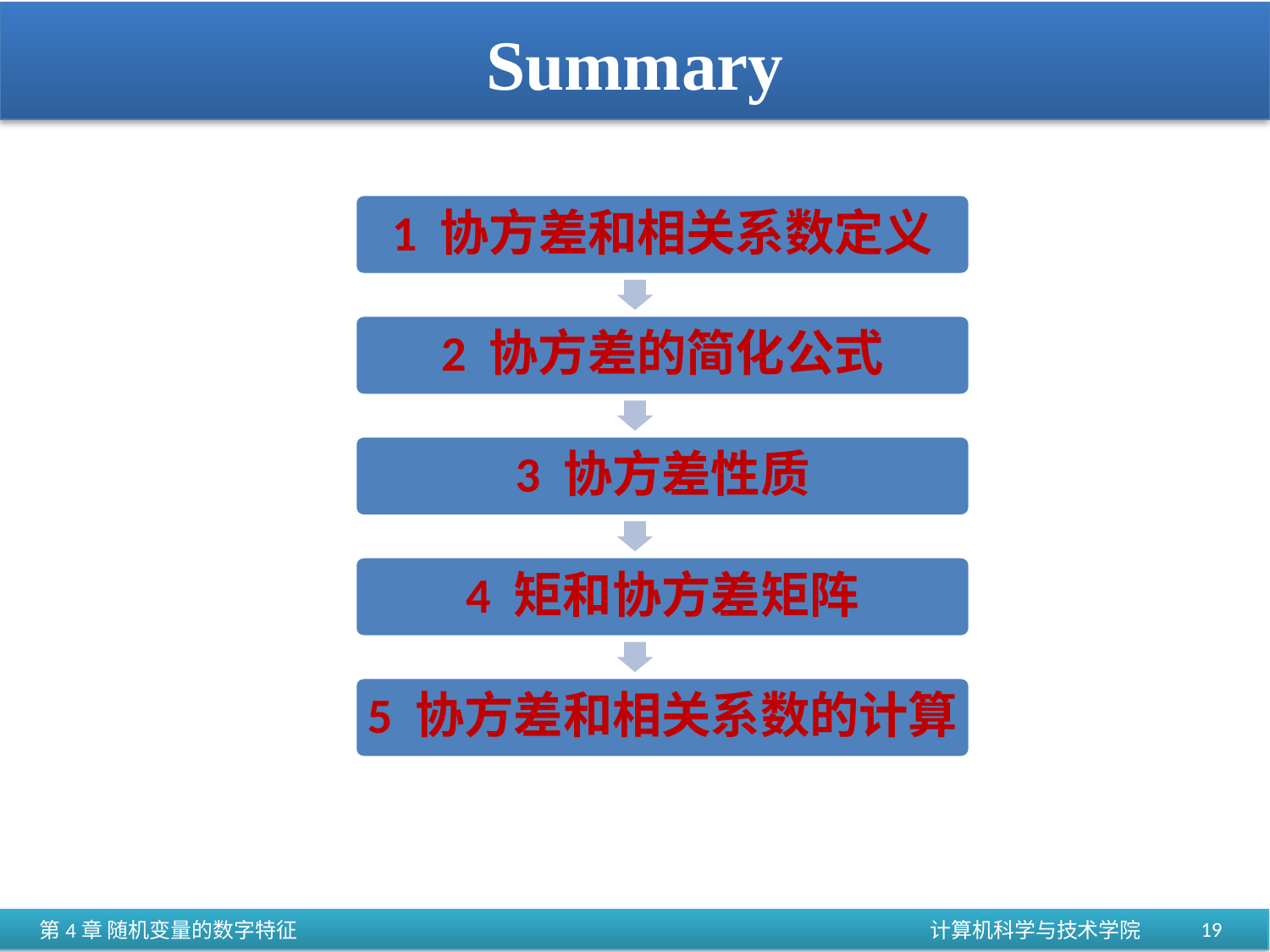

# Summary
1 协方差和相关系数定义

2 协方差的简化公式

3 协方差性质

4 矩和协方差矩阵

5 协方差和相关系数的计算